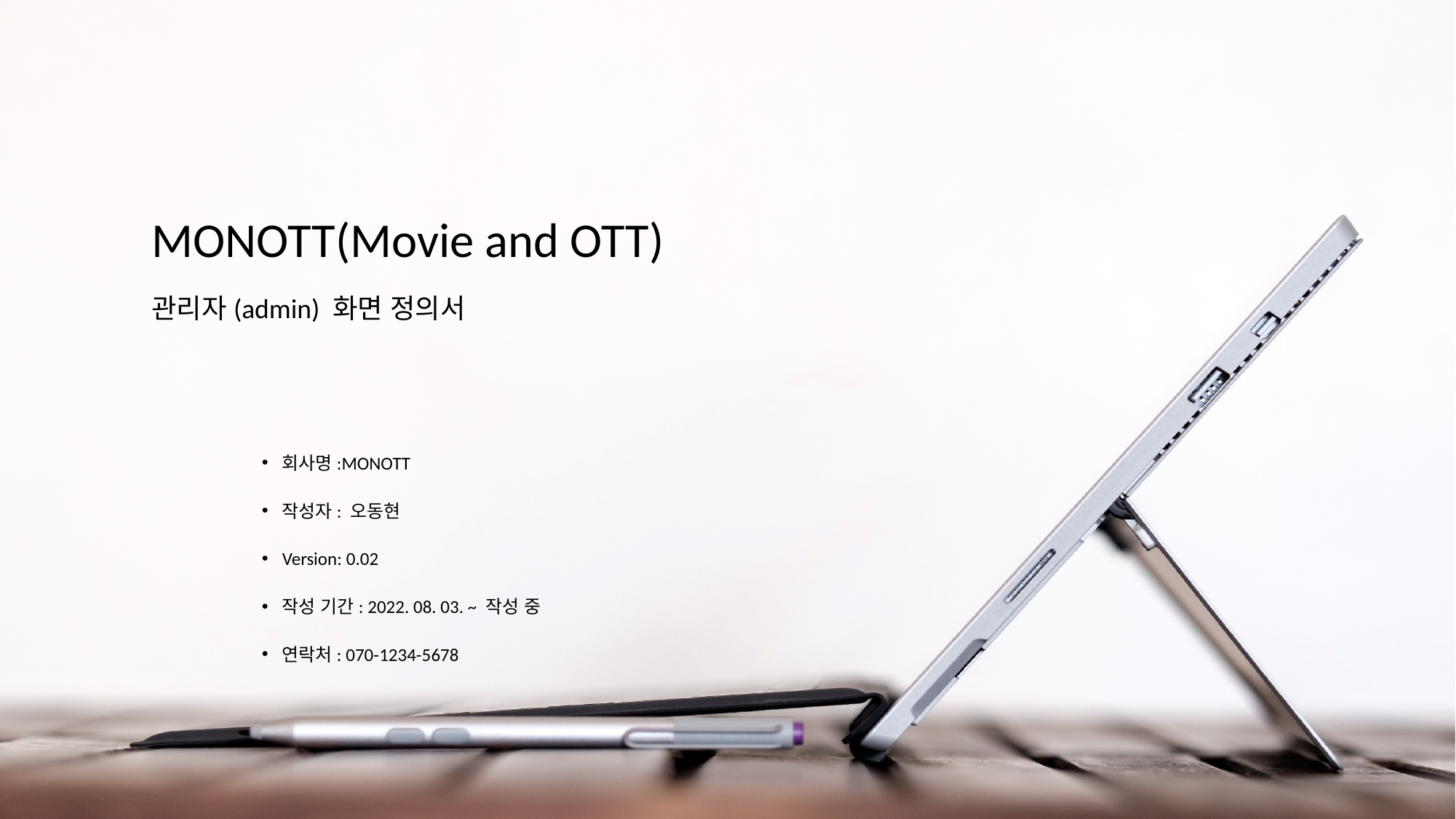

# MONOTT(Movie and OTT)
관리자(admin) 화면 정의서
회사명:MONOTT
작성자: 오동현
Version: 0.02
작성 기간: 2022. 08. 03. ~ 작성 중
연락처: 070-1234-5678